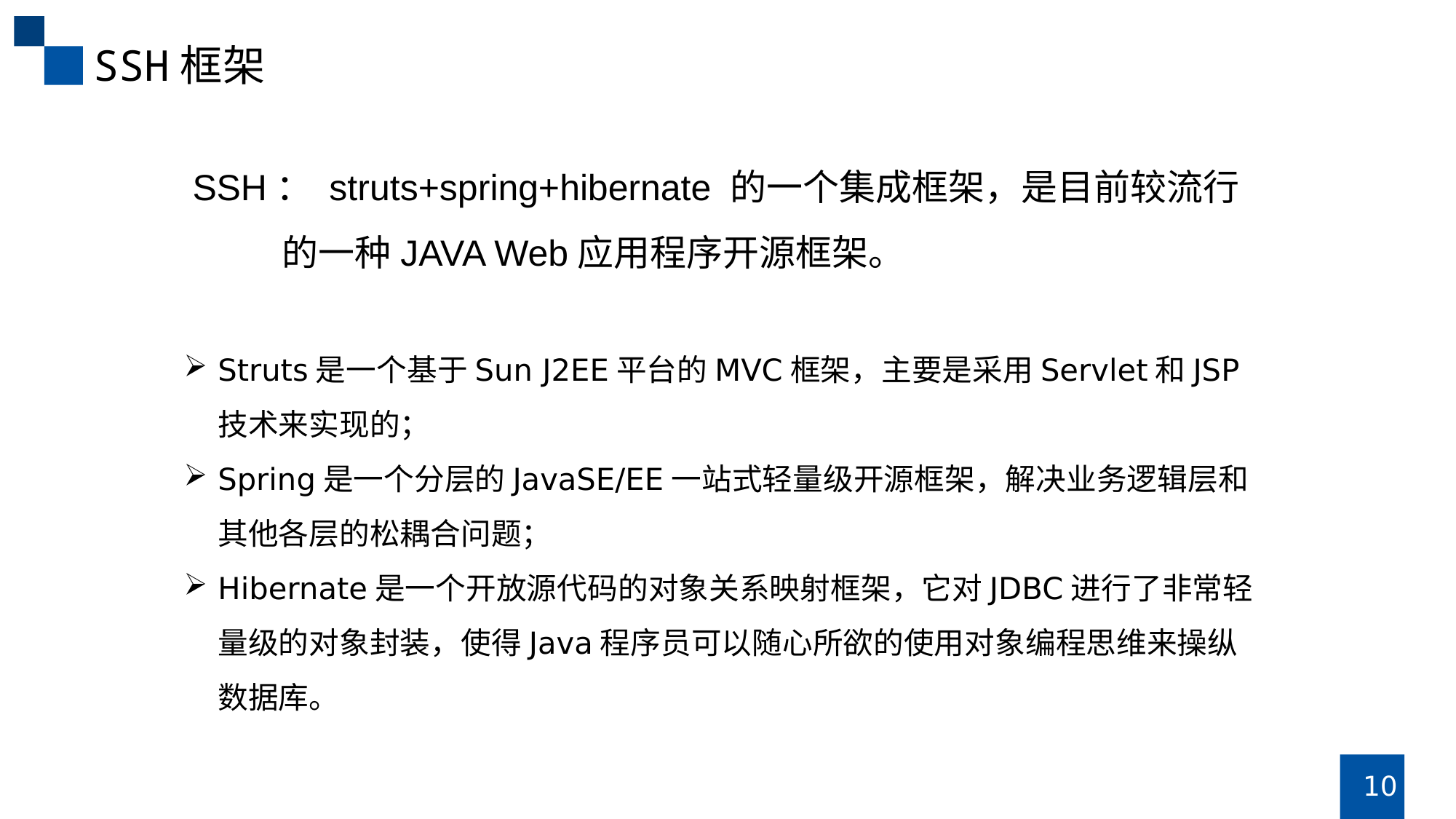

SSH框架
SSH： struts+spring+hibernate 的一个集成框架，是目前较流行              的一种JAVA Web应用程序开源框架。
Struts是一个基于Sun J2EE平台的MVC框架，主要是采用Servlet和JSP技术来实现的；
Spring是一个分层的JavaSE/EE一站式轻量级开源框架，解决业务逻辑层和其他各层的松耦合问题；
Hibernate是一个开放源代码的对象关系映射框架，它对JDBC进行了非常轻量级的对象封装，使得Java程序员可以随心所欲的使用对象编程思维来操纵数据库。
10